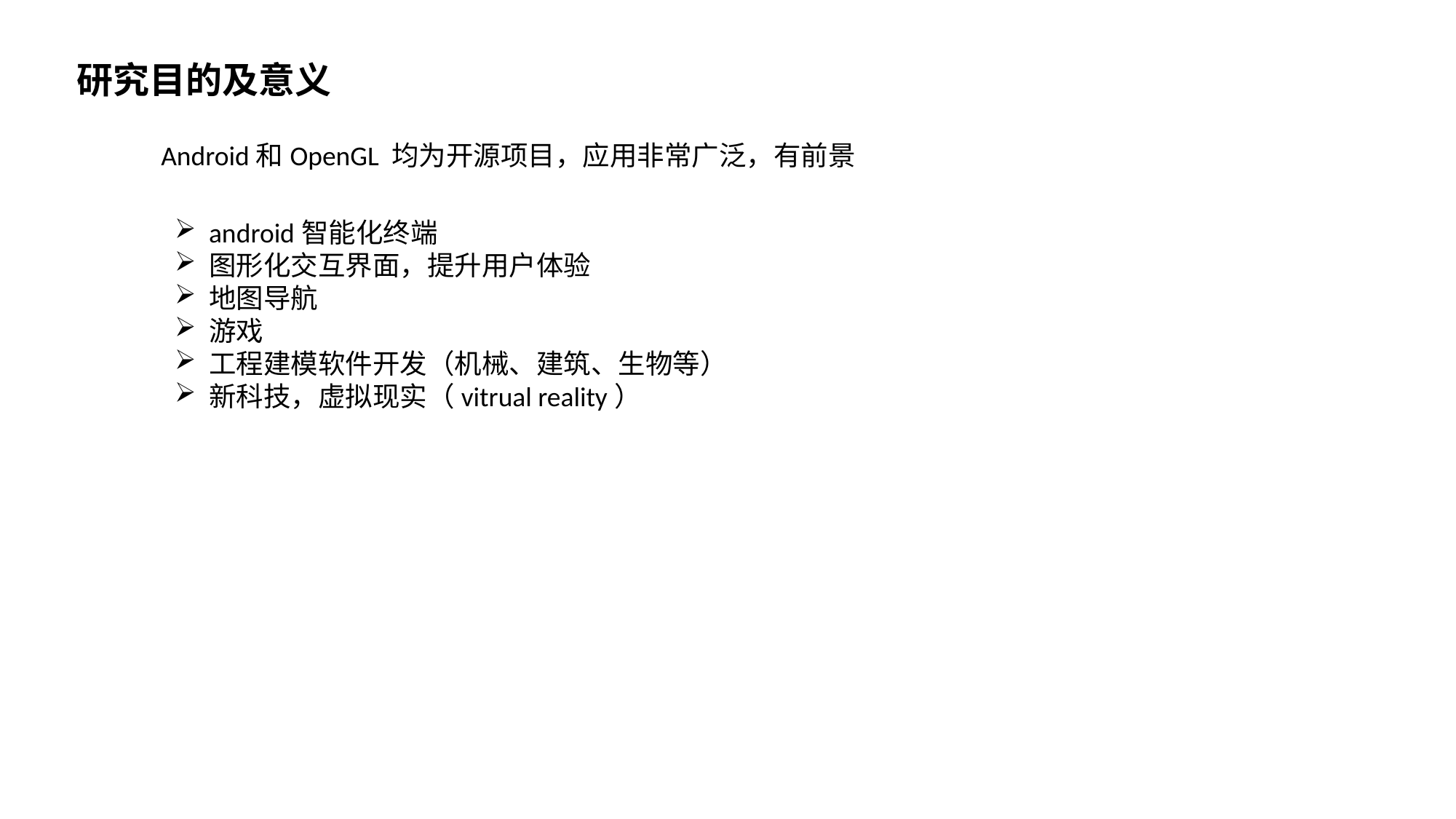

研究目的及意义
Android和OpenGL 均为开源项目，应用非常广泛，有前景
android智能化终端
图形化交互界面，提升用户体验
地图导航
游戏
工程建模软件开发（机械、建筑、生物等）
新科技，虚拟现实（vitrual reality）